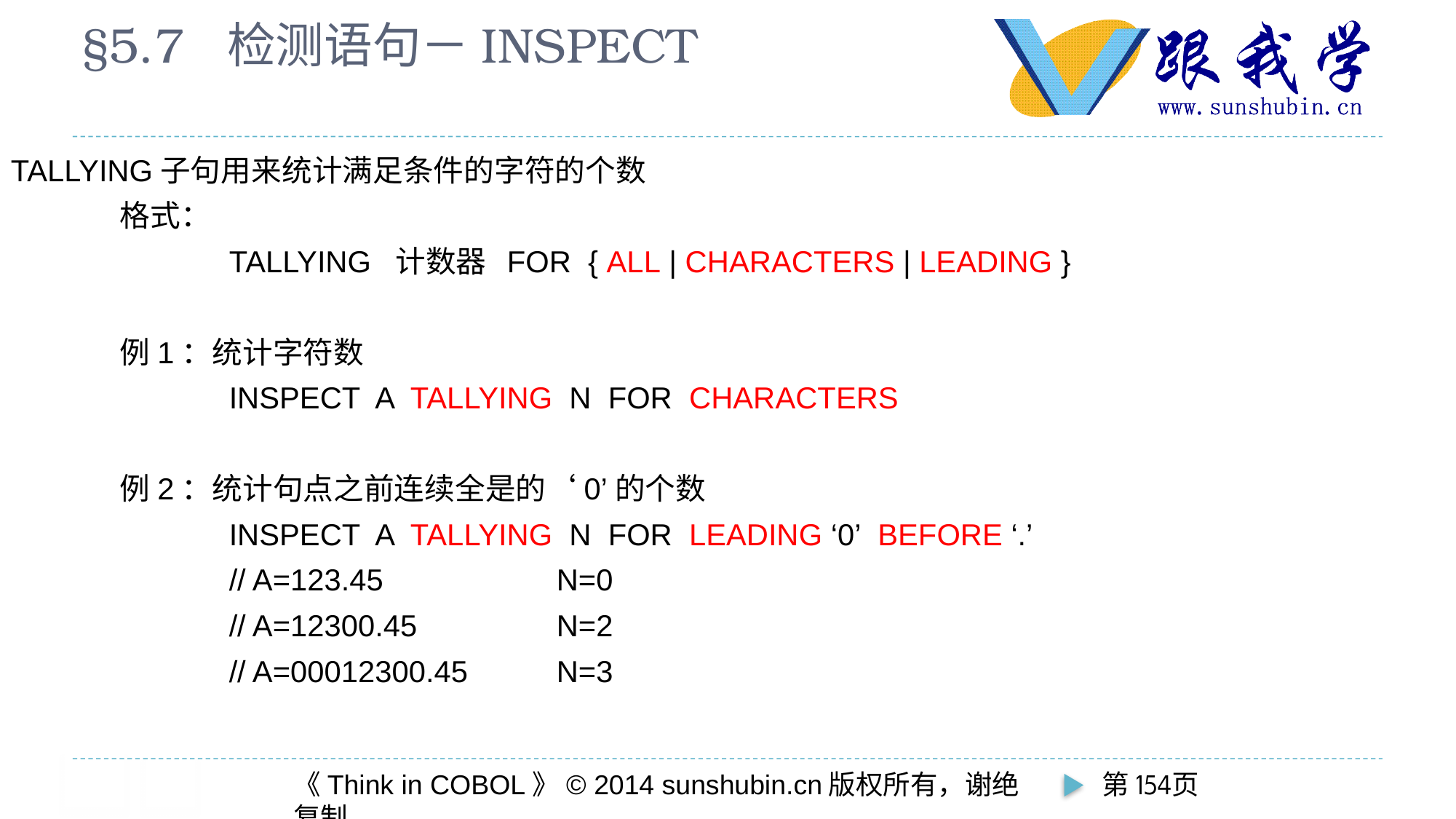

# §5.7  检测语句－INSPECT
TALLYING子句用来统计满足条件的字符的个数
	格式：
		TALLYING  计数器  FOR  { ALL | CHARACTERS | LEADING }

	例1：统计字符数
		INSPECT  A  TALLYING  N  FOR  CHARACTERS

	例2：统计句点之前连续全是的‘0’的个数
		INSPECT  A  TALLYING  N  FOR  LEADING ‘0’  BEFORE ‘.’
		// A=123.45		N=0
		// A=12300.45		N=2
		// A=00012300.45	N=3